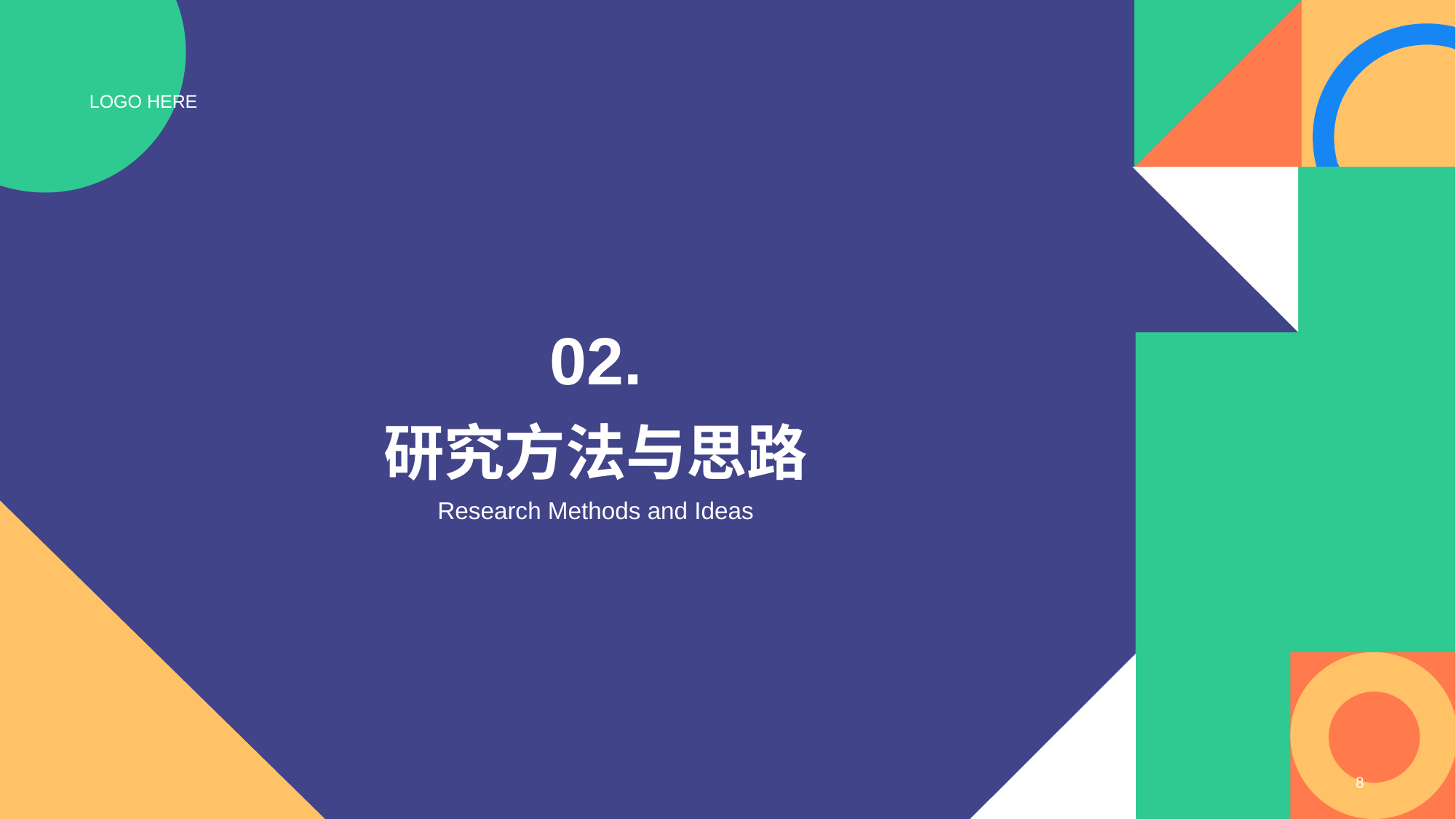

LOGO HERE
02.
# 研究方法与思路
Research Methods and Ideas
8